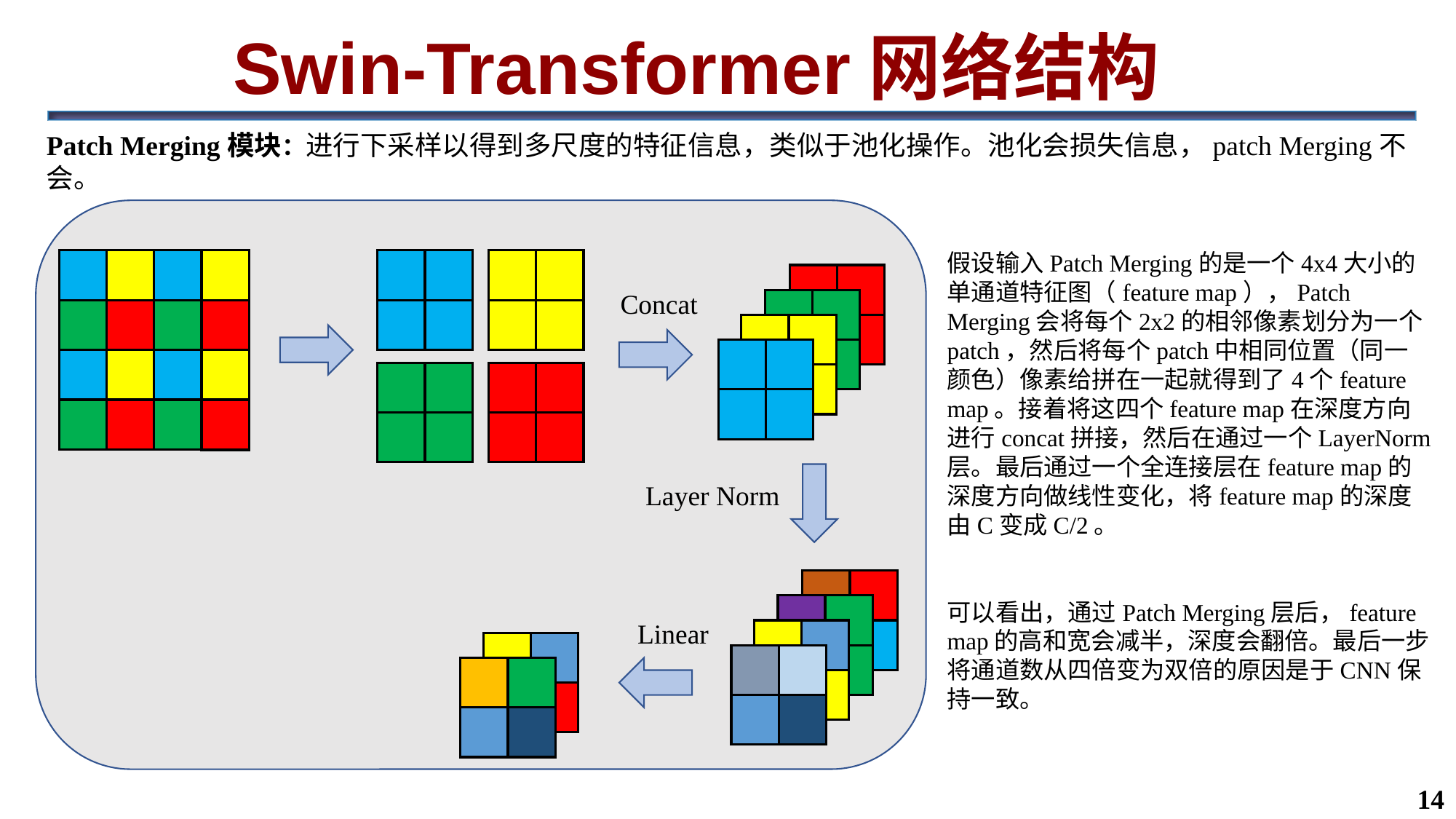

Swin-Transformer网络结构
Patch Merging模块：进行下采样以得到多尺度的特征信息，类似于池化操作。池化会损失信息，patch Merging不会。

Concat

Layer Norm

Linear

假设输入Patch Merging的是一个4x4大小的单通道特征图（feature map），Patch Merging会将每个2x2的相邻像素划分为一个patch，然后将每个patch中相同位置（同一颜色）像素给拼在一起就得到了4个feature map。接着将这四个feature map在深度方向进行concat拼接，然后在通过一个LayerNorm层。最后通过一个全连接层在feature map的深度方向做线性变化，将feature map的深度由C变成C/2。

可以看出，通过Patch Merging层后，feature map的高和宽会减半，深度会翻倍。最后一步将通道数从四倍变为双倍的原因是于CNN保持一致。
14